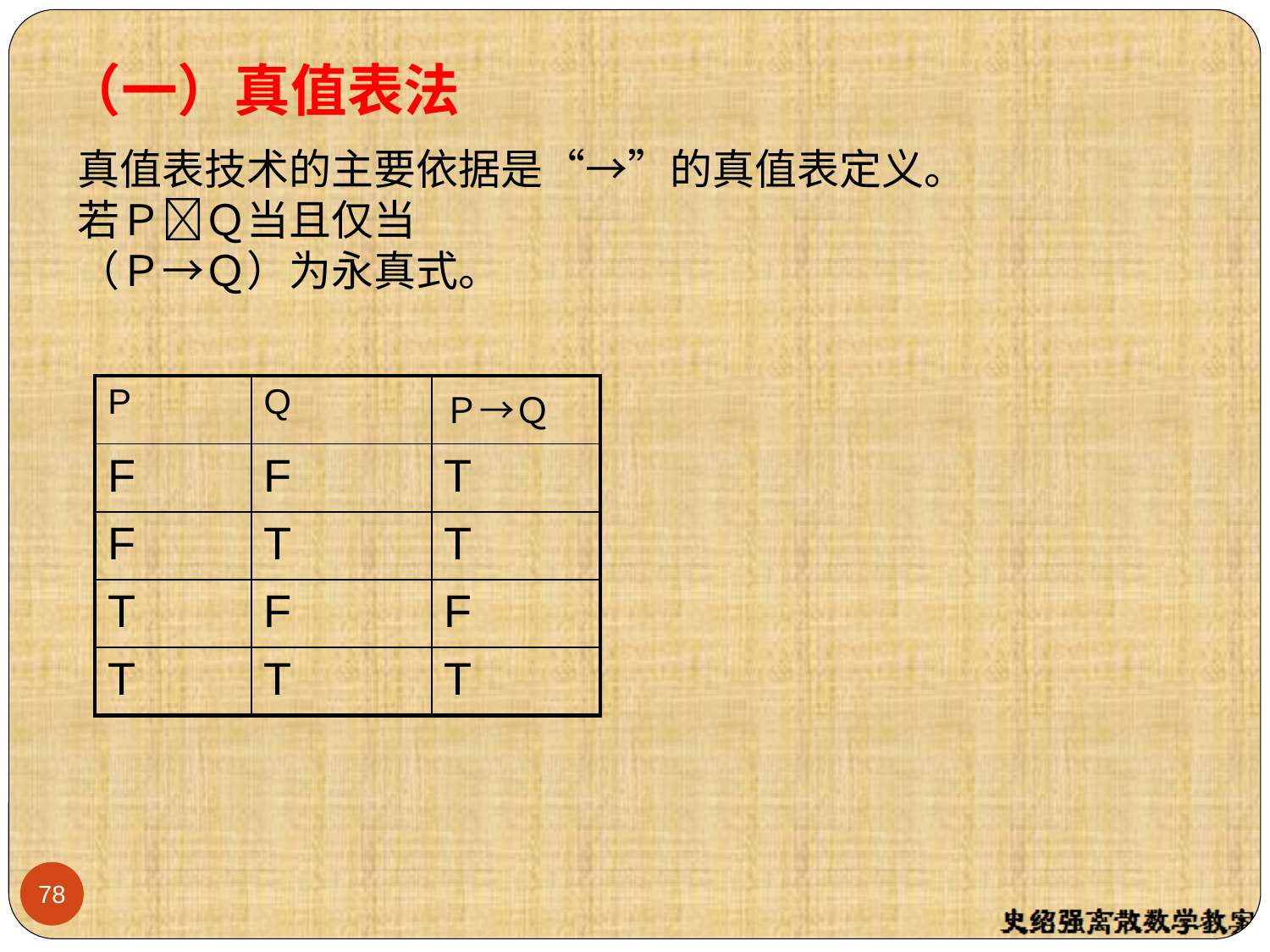

（一）真值表法
真值表技术的主要依据是“→”的真值表定义。
若Ｐ⇒Ｑ当且仅当
（Ｐ→Ｑ）为永真式。

| P | Q | Ｐ→Ｑ |
| --- | --- | --- |
| F | F | T |
| F | T | T |
| T | F | F |
| T | T | T |

78